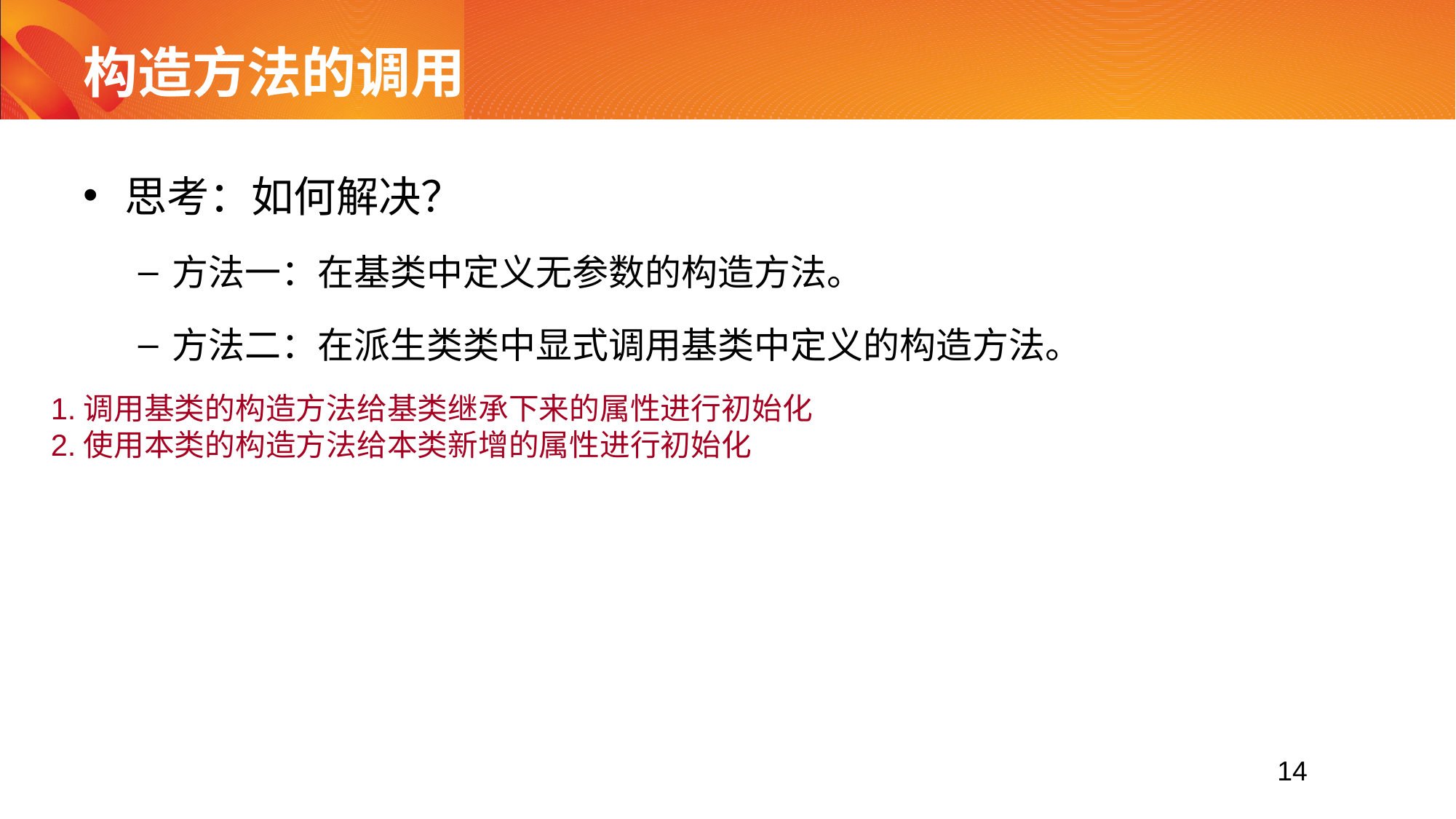

# 构造方法的调用
思考：如何解决？
方法一：在基类中定义无参数的构造方法。
方法二：在派生类类中显式调用基类中定义的构造方法。
1.调用基类的构造方法给基类继承下来的属性进行初始化
2.使用本类的构造方法给本类新增的属性进行初始化